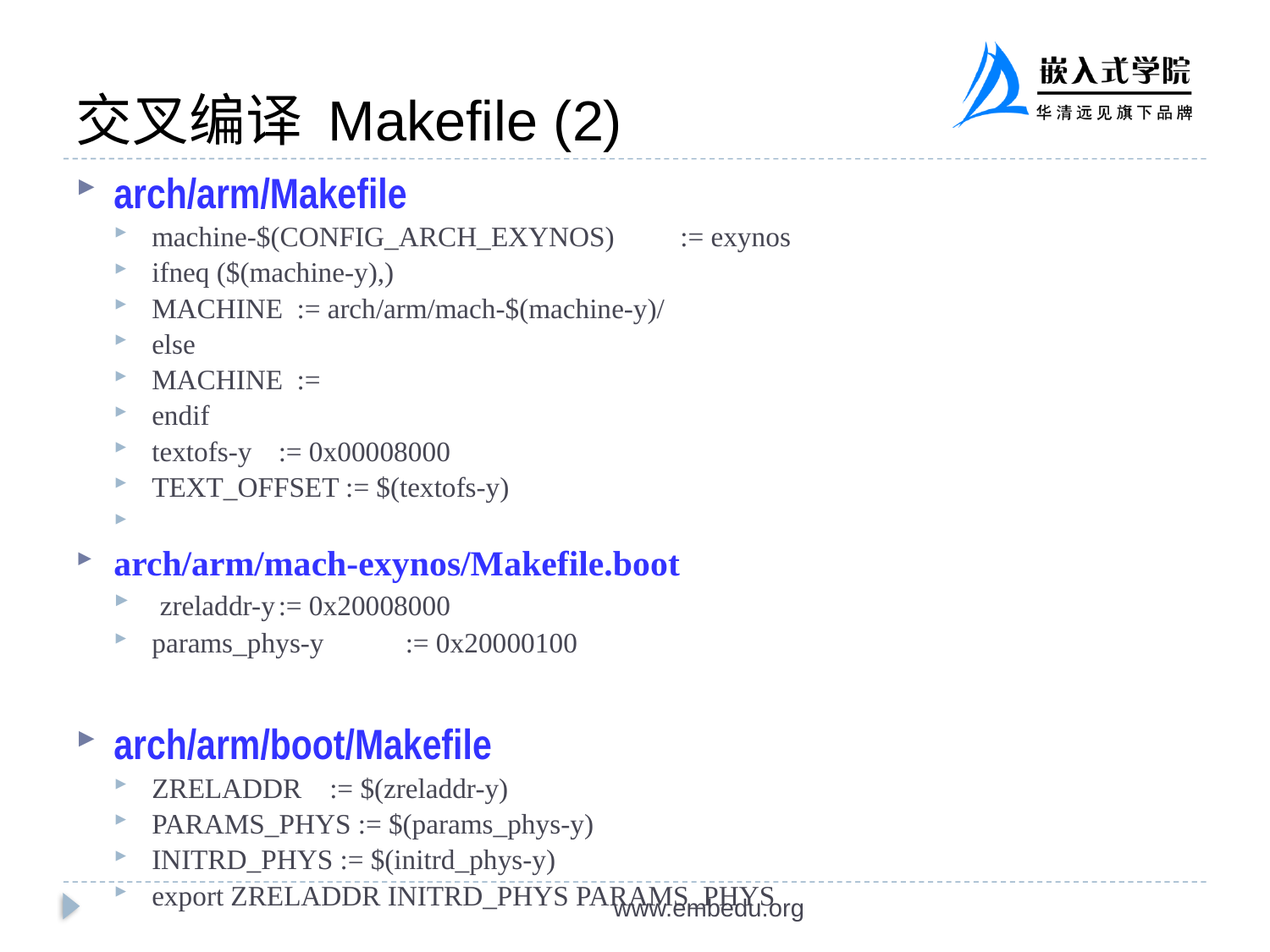

# 交叉编译 Makefile (2)‏
arch/arm/Makefile
machine-$(CONFIG_ARCH_EXYNOS)	   := exynos
ifneq ($(machine-y),)‏
MACHINE  := arch/arm/mach-$(machine-y)/
else
MACHINE  :=
endif
textofs-y	:= 0x00008000
TEXT_OFFSET := $(textofs-y)
‏
arch/arm/mach-exynos/Makefile.boot
 zreladdr-y	:= 0x20008000
params_phys-y	:= 0x20000100

arch/arm/boot/Makefile
ZRELADDR    := $(zreladdr-y)‏
PARAMS_PHYS := $(params_phys-y)‏
INITRD_PHYS := $(initrd_phys-y)
export ZRELADDR INITRD_PHYS PARAMS_PHYS
www.embedu.org